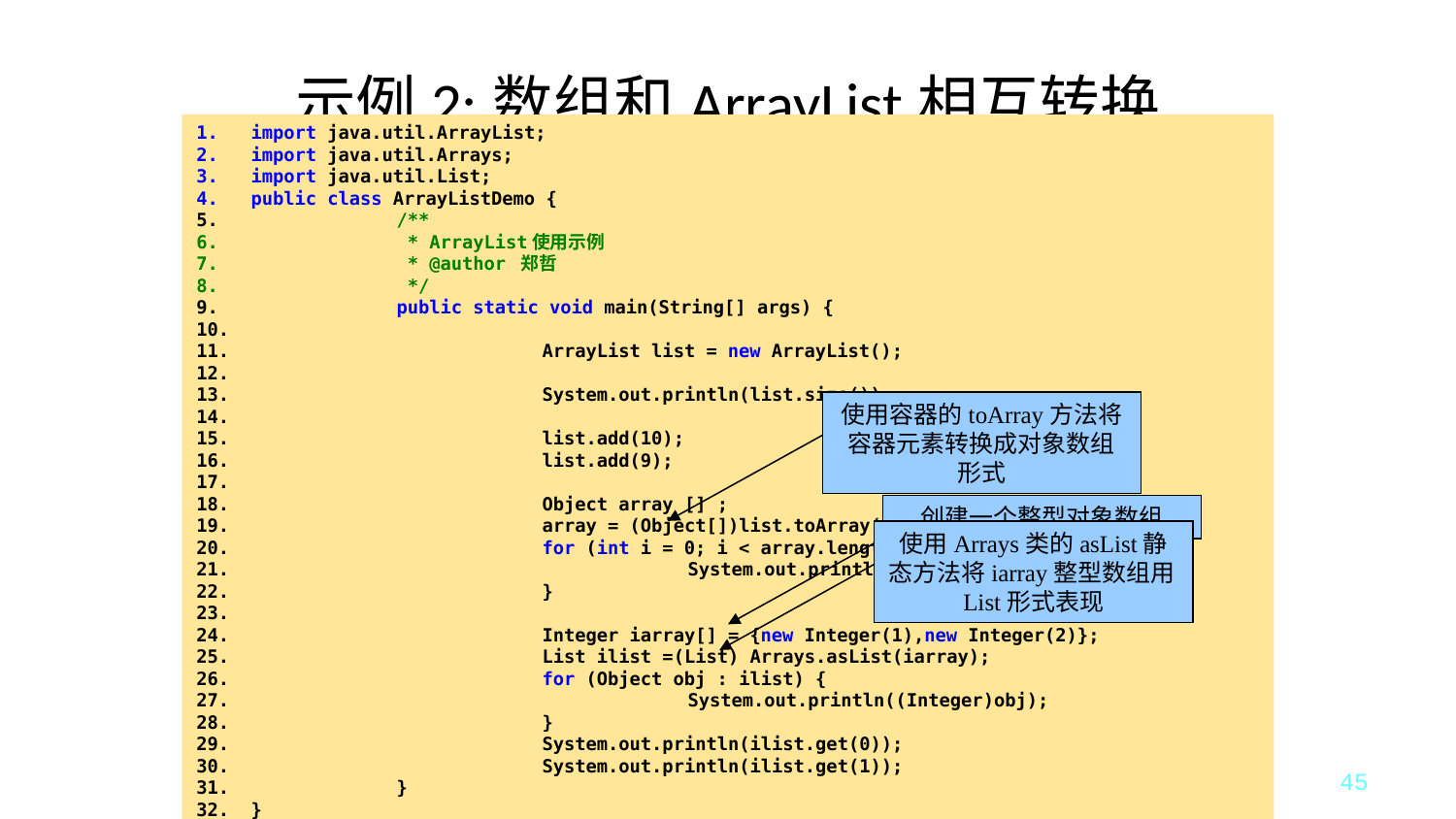

示例2:数组和ArrayList相互转换
import java.util.ArrayList;
import java.util.Arrays;
import java.util.List;
public class ArrayListDemo {
	/**
	 * ArrayList使用示例
	 * @author 郑哲
	 */
	public static void main(String[] args) {

		ArrayList list = new ArrayList();

		System.out.println(list.size());

		list.add(10);
		list.add(9);

		Object array [] ;
		array = (Object[])list.toArray();
		for (int i = 0; i < array.length; i++) {
			System.out.println(array[i]);
		}

		Integer iarray[] = {new Integer(1),new Integer(2)};
		List ilist =(List) Arrays.asList(iarray);
		for (Object obj : ilist) {
			System.out.println((Integer)obj);
		}
		System.out.println(ilist.get(0));
		System.out.println(ilist.get(1));
	}
}

使用容器的toArray方法将容器元素转换成对象数组形式

创建一个整型对象数组

使用Arrays类的asList静态方法将iarray整型数组用List形式表现

45